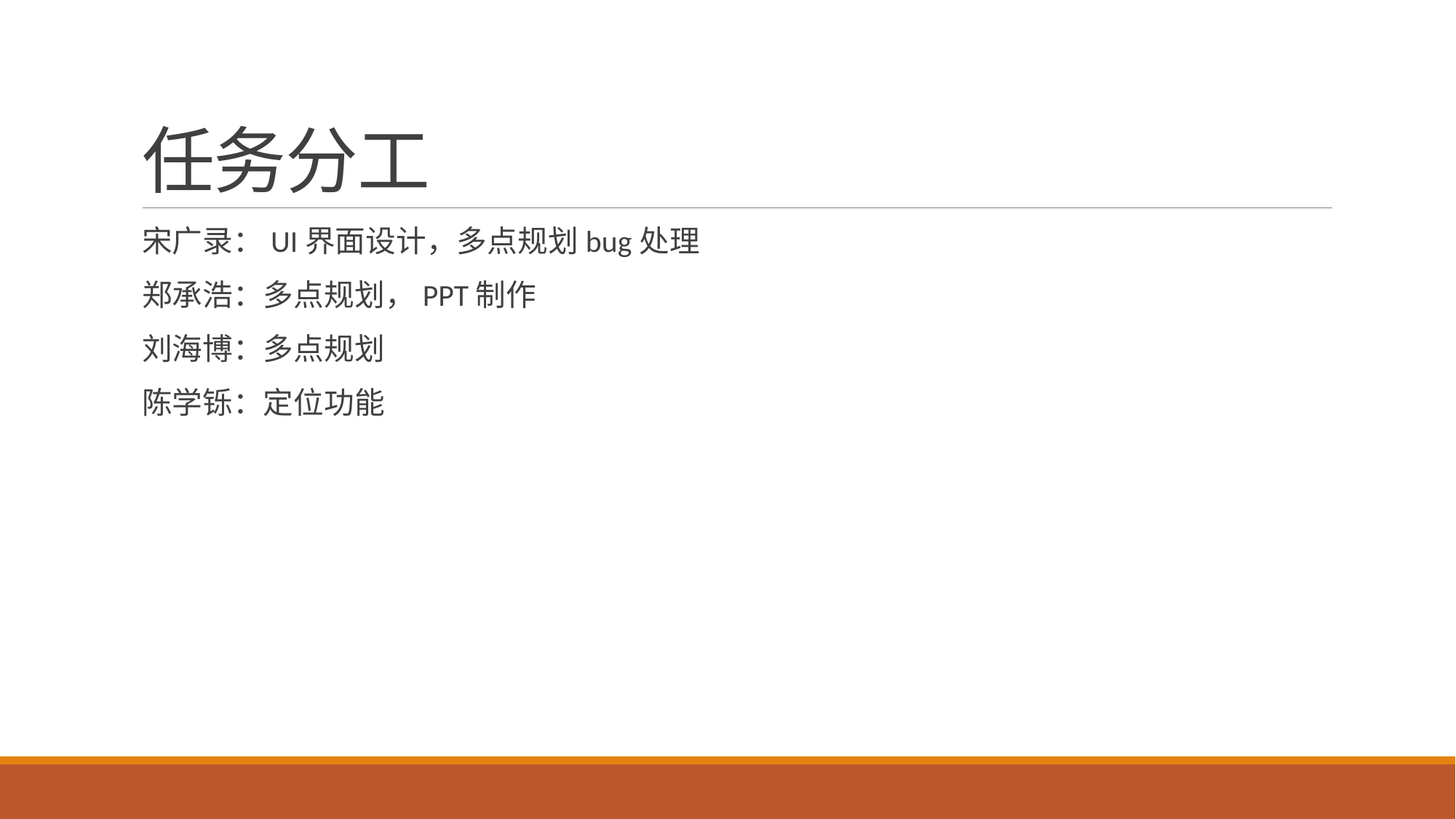

# 任务分工
宋广录：UI界面设计，多点规划bug处理
郑承浩：多点规划，PPT制作
刘海博：多点规划
陈学铄：定位功能